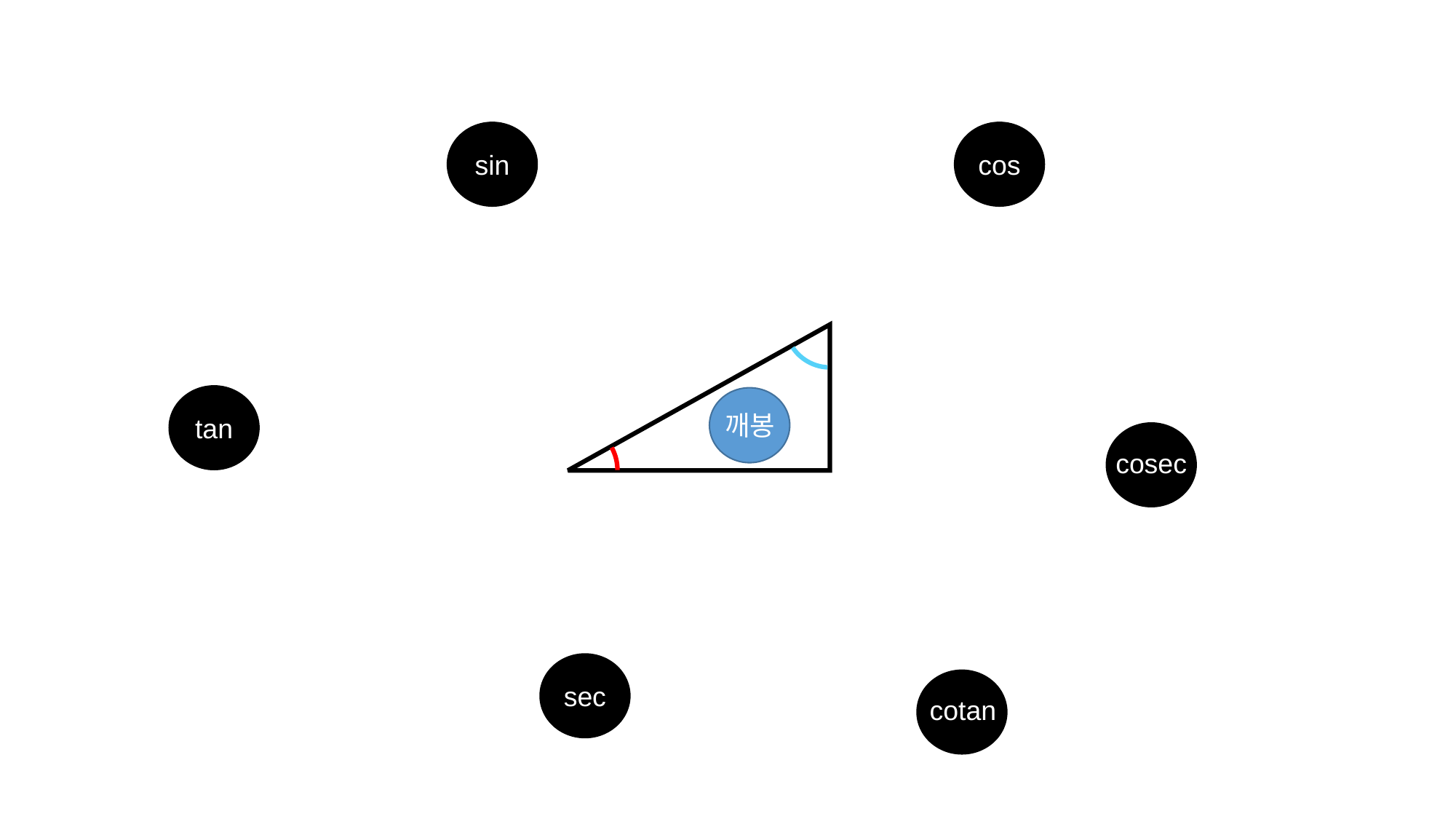

sin
cos

tan

깨봉

cosec
sec

cotan